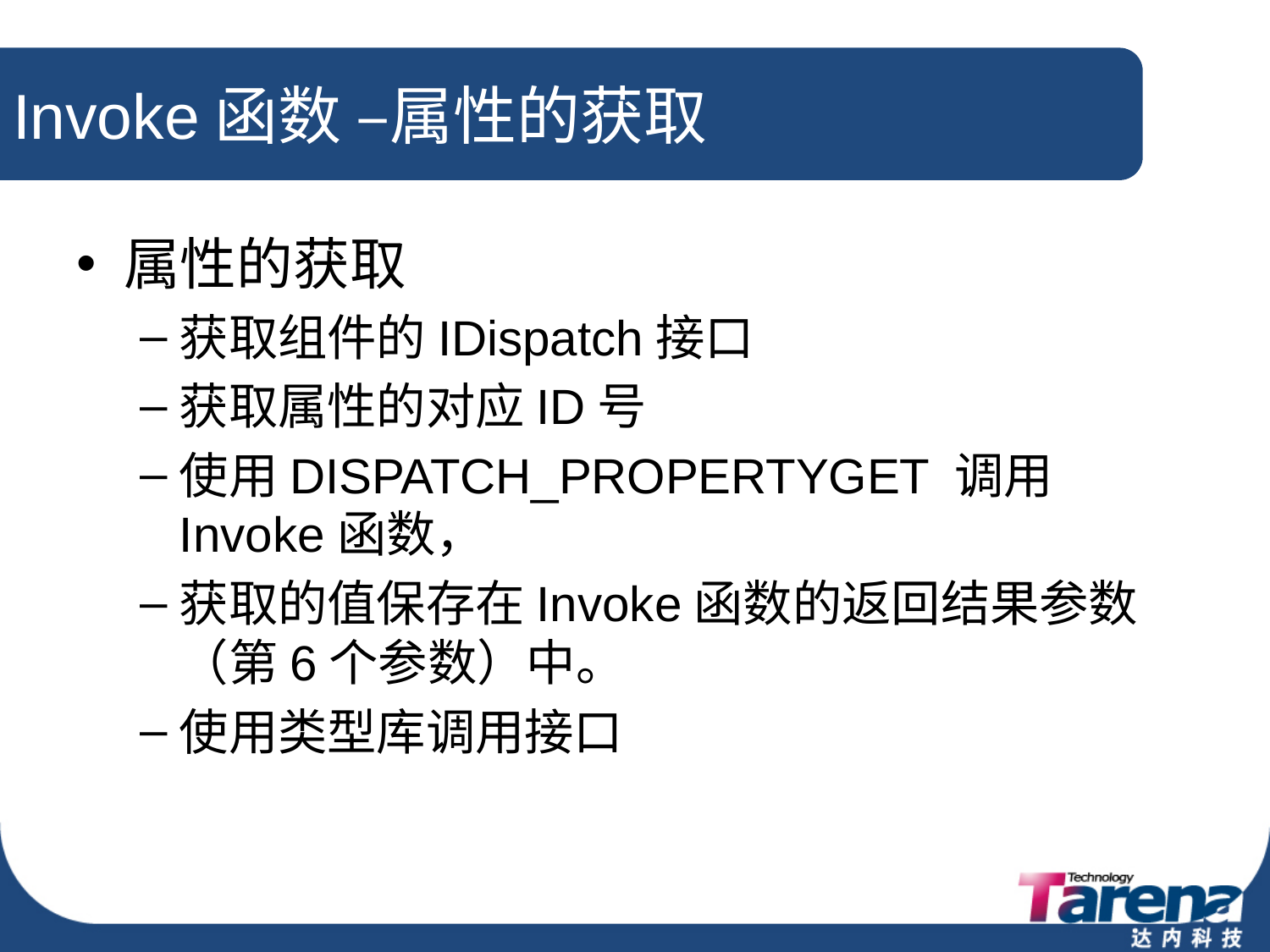

# Invoke函数 –属性的获取
属性的获取
获取组件的IDispatch接口
获取属性的对应ID号
使用DISPATCH_PROPERTYGET 调用Invoke函数，
获取的值保存在Invoke函数的返回结果参数（第6个参数）中。
使用类型库调用接口